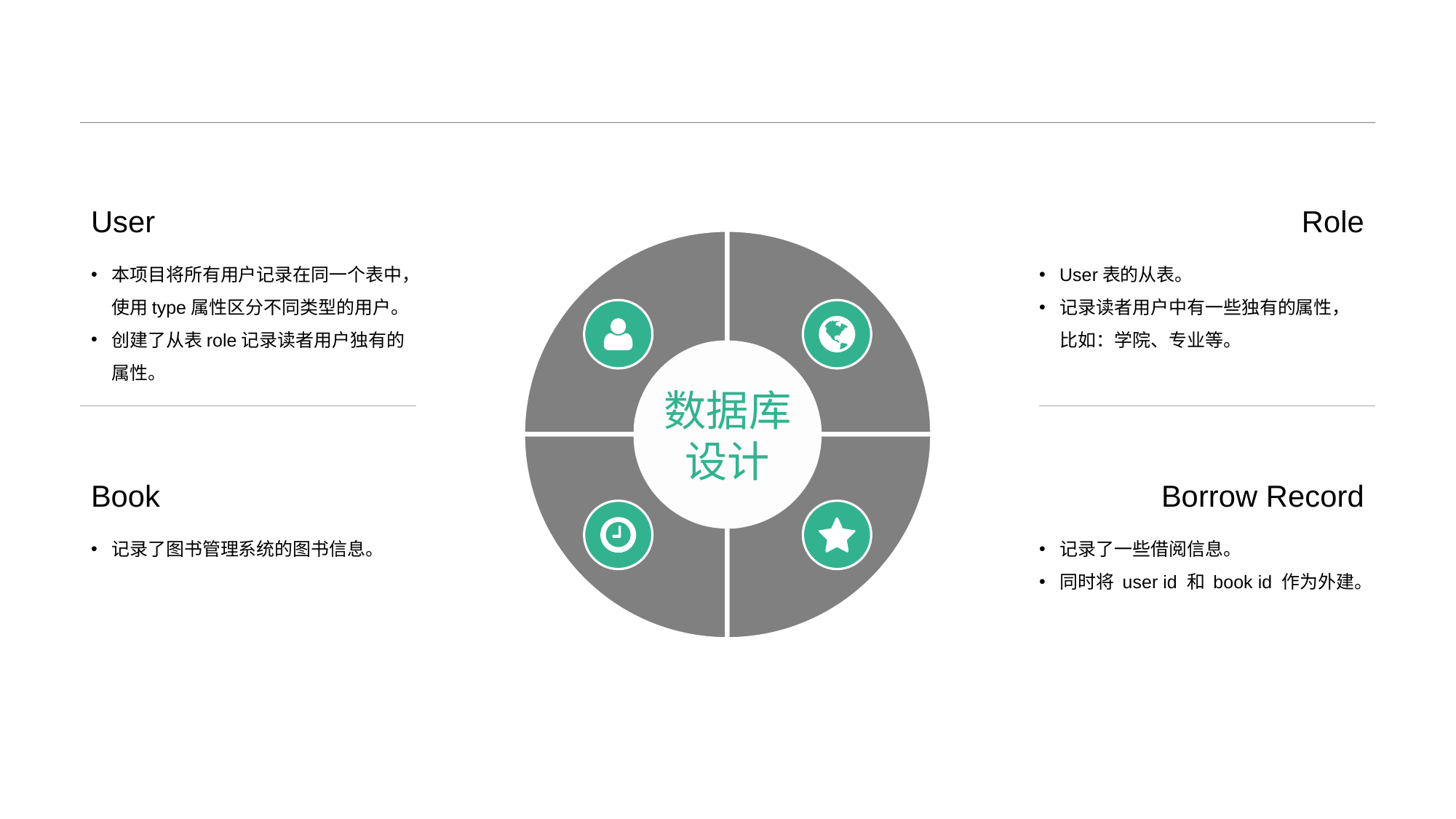

#
User

Role
User表的从表。
记录读者用户中有一些独有的属性，比如：学院、专业等。

数据库设计

Book
记录了图书管理系统的图书信息。
Borrow Record
记录了一些借阅信息。
同时将 user id 和 book id 作为外建。
本项目将所有用户记录在同一个表中，使用type属性区分不同类型的用户。
创建了从表role记录读者用户独有的属性。